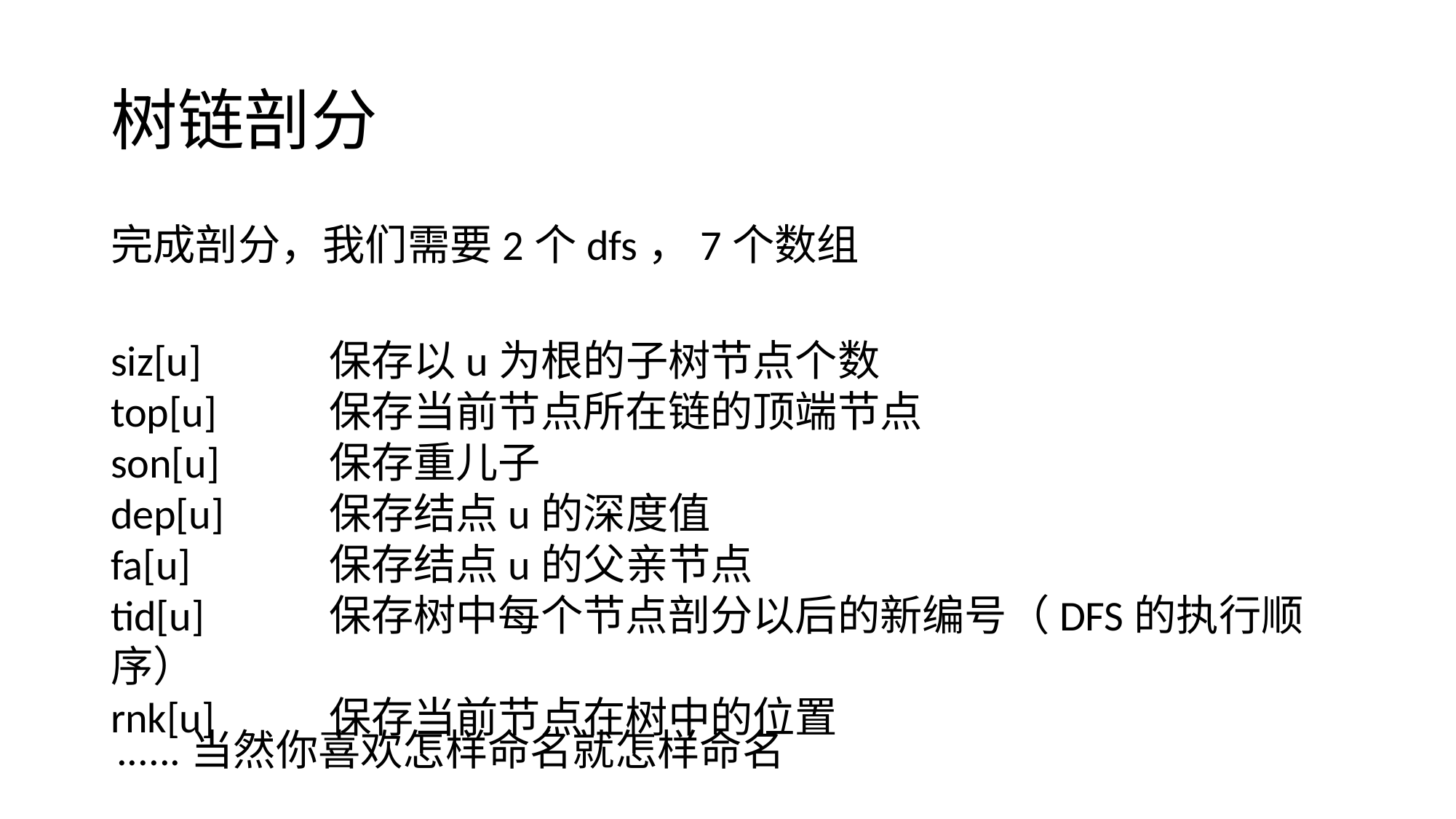

# 树链剖分
完成剖分，我们需要2个dfs，7个数组
siz[u]		保存以u为根的子树节点个数
top[u]		保存当前节点所在链的顶端节点
son[u]	保存重儿子
dep[u]	保存结点u的深度值
fa[u]		保存结点u的父亲节点
tid[u]		保存树中每个节点剖分以后的新编号（DFS的执行顺序）
rnk[u]		保存当前节点在树中的位置
......当然你喜欢怎样命名就怎样命名